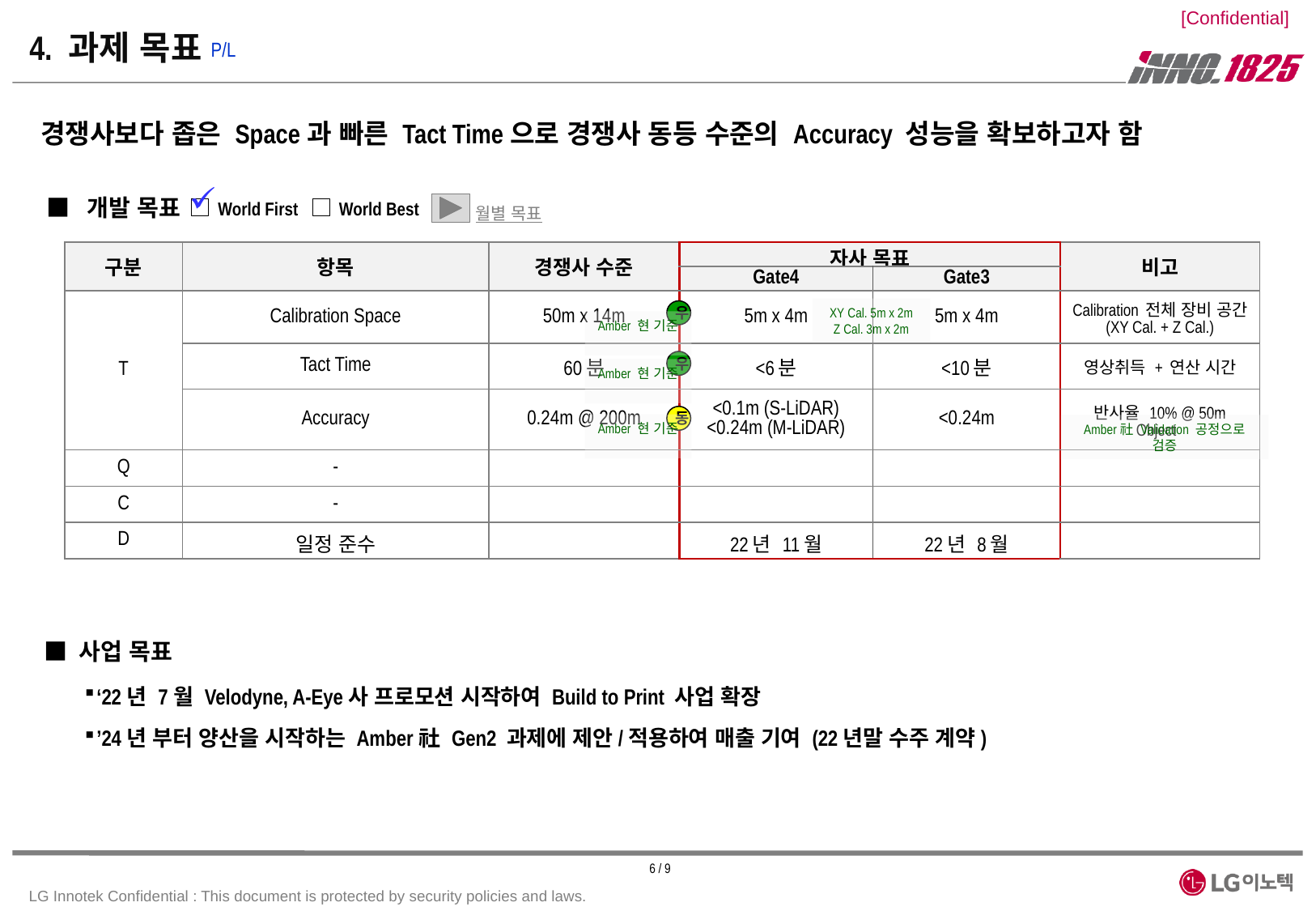

4. 과제 목표
P/L
경쟁사보다 좁은 Space과 빠른 Tact Time으로 경쟁사 동등 수준의 Accuracy 성능을 확보하고자 함
■  개발 목표

World First
World Best
월별 목표

| 구분 | 항목 | 경쟁사 수준 | 자사 목표 |  | 비고 |
| --- | --- | --- | --- | --- | --- |
|  |  |  | Gate4 | Gate3 |  |
| T | Calibration Space | 50m x 14m | 5m x 4m | 5m x 4m | Calibration 전체 장비 공간 (XY Cal. + Z Cal.) |
|  | Tact Time | 60분 | <6분 | <10분 | 영상취득 + 연산 시간 |
|  | Accuracy | 0.24m @ 200m | <0.1m (S-LiDAR) <0.24m (M-LiDAR) | <0.24m | 반사율 10% @ 50m Object |
| Q | - |  |  |  |  |
| C | - |  |  |  |  |
| D | 일정 준수 |  | 22년 11월 | 22년 8월 |  |
XY Cal. 5m x 2m
Z Cal. 3m x 2m
우
Amber 현 기준
우
Amber 현 기준
동
Amber 현 기준
Amber社 Validation 공정으로 검증
■ 사업 목표
‘22년 7월 Velodyne, A-Eye사 프로모션 시작하여 Build to Print 사업 확장
’24년 부터 양산을 시작하는 Amber社 Gen2 과제에 제안/적용하여 매출 기여 (22년말 수주 계약)
6 / 9